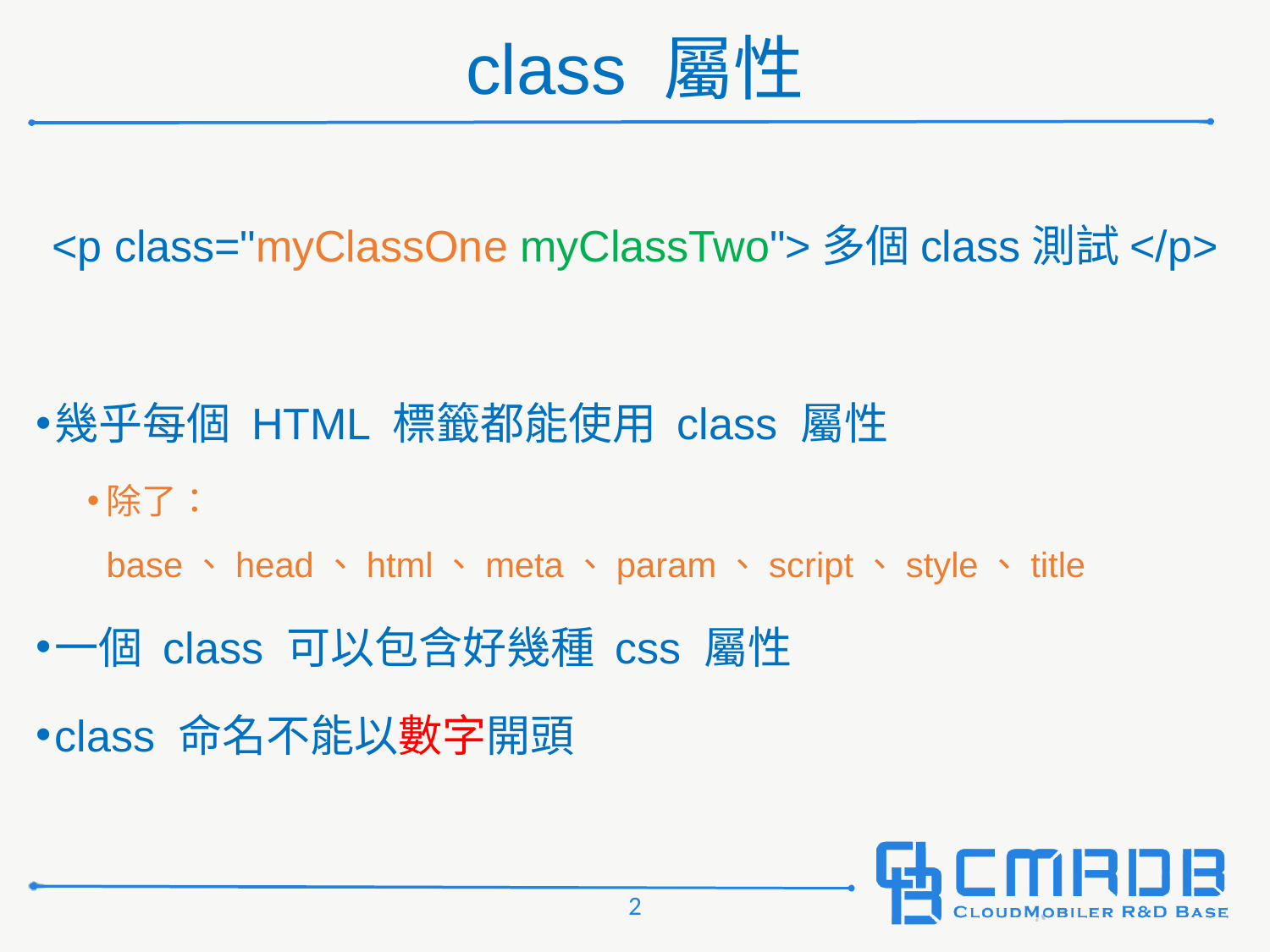

# class 屬性
<p class="myClassOne myClassTwo">多個class測試</p>
幾乎每個 HTML 標籤都能使用 class 屬性
除了： base、head、html、meta、param、script、style、title
一個 class 可以包含好幾種 css 屬性
class 命名不能以數字開頭
2